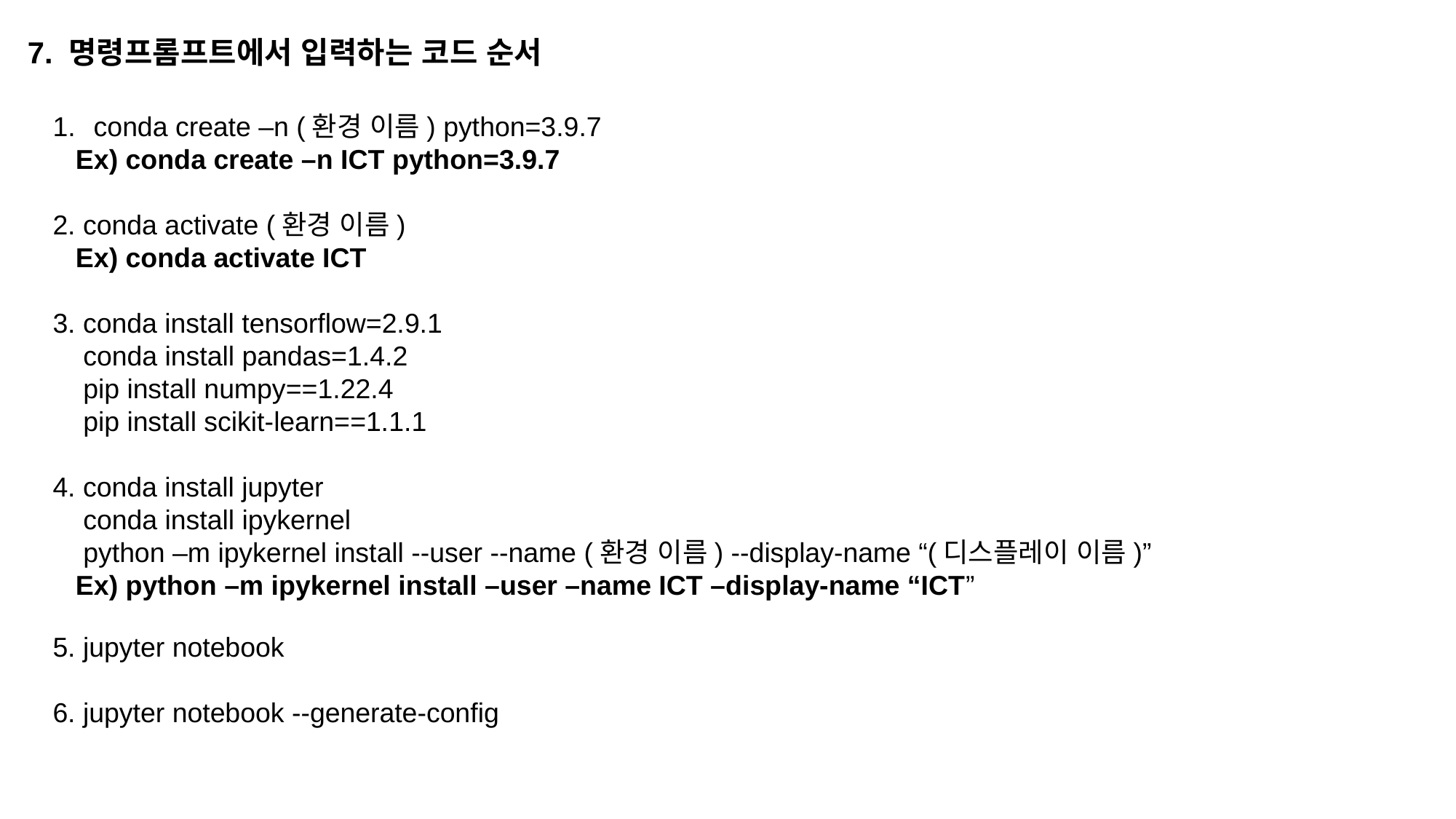

7. 명령프롬프트에서 입력하는 코드 순서
conda create –n (환경 이름) python=3.9.7
   Ex) conda create –n ICT python=3.9.7

2. conda activate (환경 이름)
   Ex) conda activate ICT

3. conda install tensorflow=2.9.1
    conda install pandas=1.4.2
    pip install numpy==1.22.4
    pip install scikit-learn==1.1.1

4. conda install jupyter
    conda install ipykernel
    python –m ipykernel install --user --name (환경 이름) --display-name “(디스플레이 이름)”
   Ex) python –m ipykernel install –user –name ICT –display-name “ICT”

5. jupyter notebook

6. jupyter notebook --generate-config